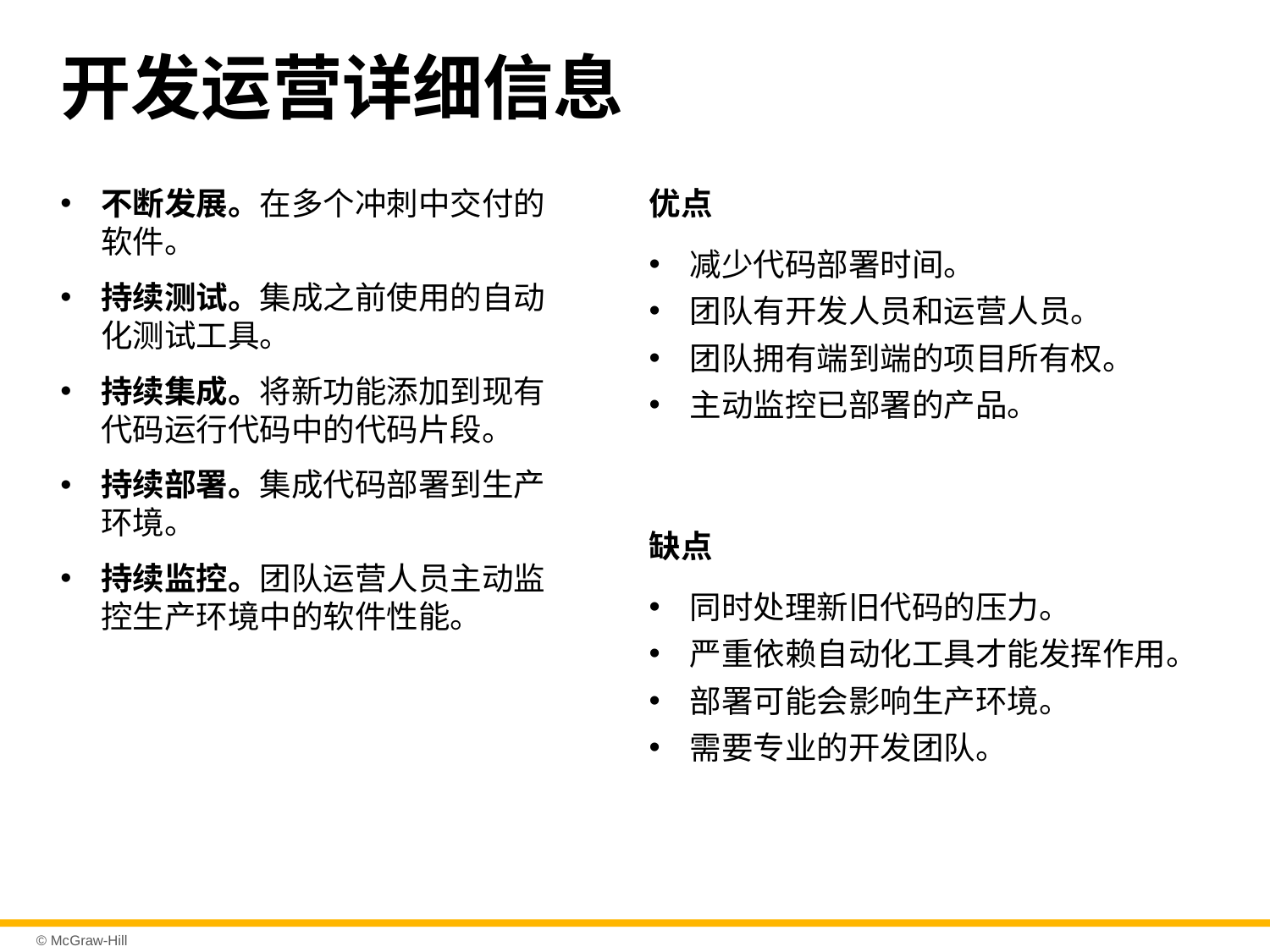

# 开发运营详细信息
不断发展。在多个冲刺中交付的软件。
持续测试。集成之前使用的自动化测试工具。
持续集成。将新功能添加到现有代码运行代码中的代码片段。
持续部署。集成代码部署到生产环境。
持续监控。团队运营人员主动监控生产环境中的软件性能。
优点
减少代码部署时间。
团队有开发人员和运营人员。
团队拥有端到端的项目所有权。
主动监控已部署的产品。
缺点
同时处理新旧代码的压力。
严重依赖自动化工具才能发挥作用。
部署可能会影响生产环境。
需要专业的开发团队。
14